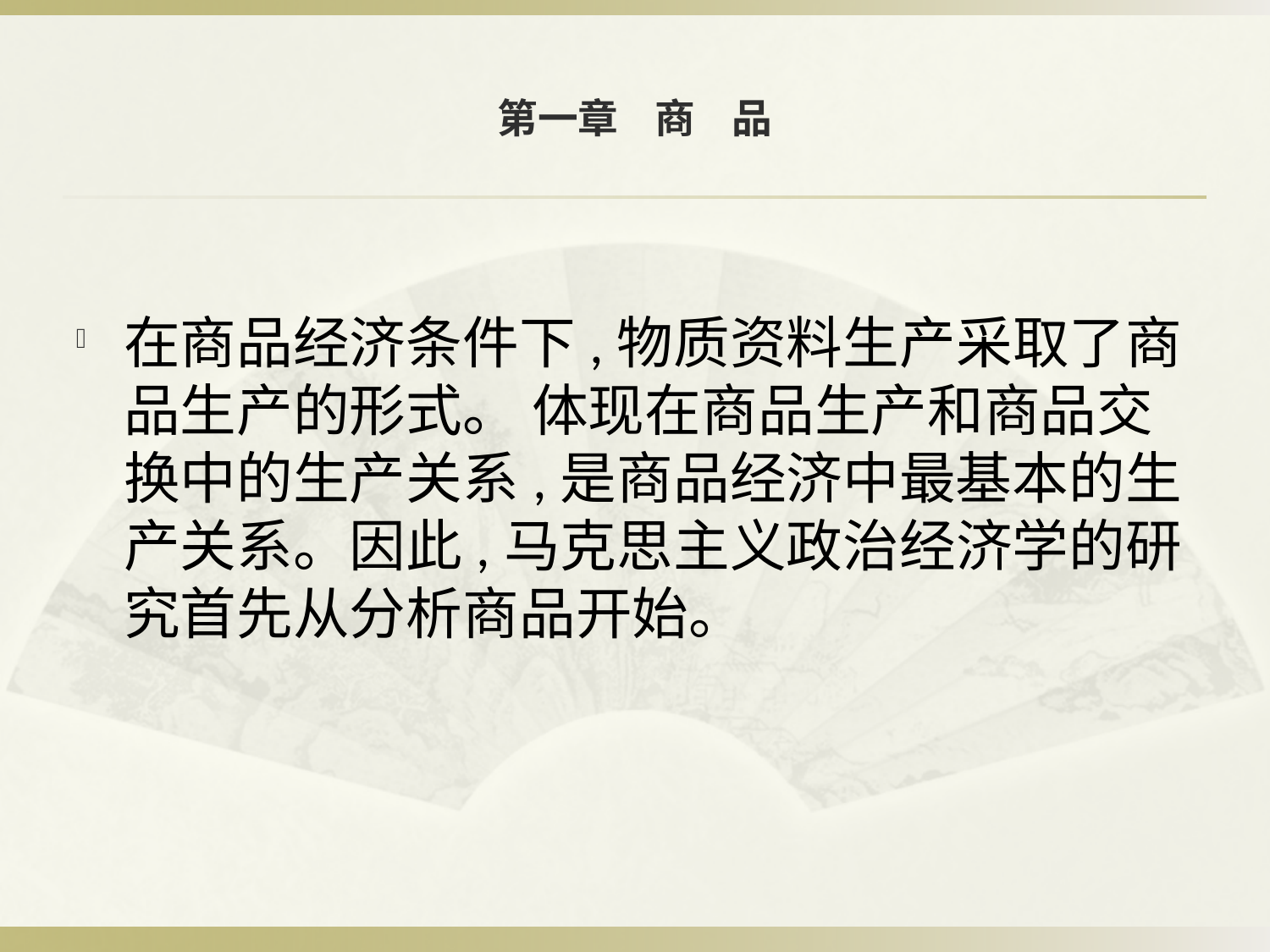

# 第一章    商    品

在商品经济条件下,物质资料生产采取了商品生产的形式。 体现在商品生产和商品交换中的生产关系,是商品经济中最基本的生产关系。因此,马克思主义政治经济学的研究首先从分析商品开始。